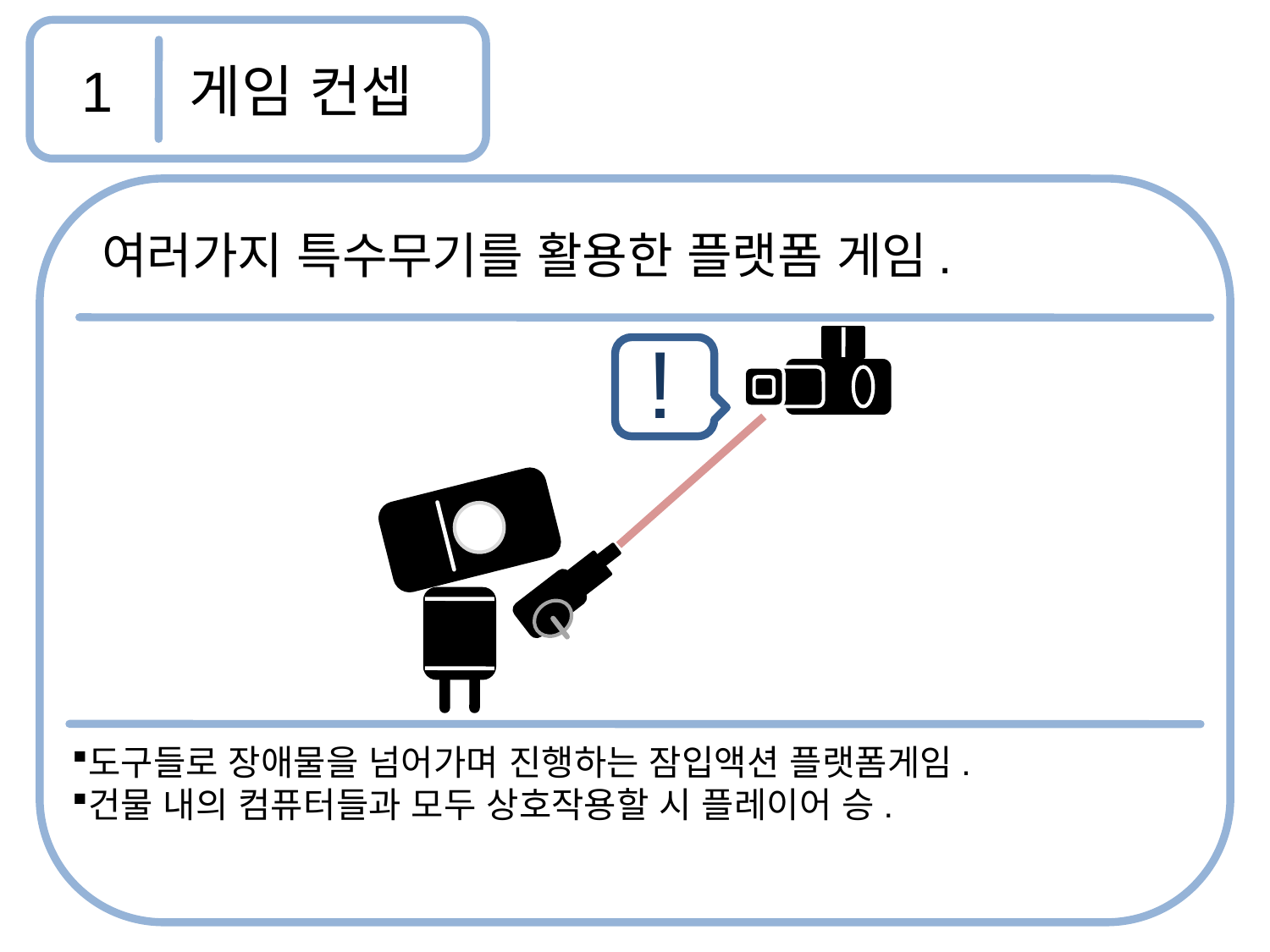

1    게임 컨셉

여러가지 특수무기를 활용한 플랫폼 게임.
!

도구들로 장애물을 넘어가며 진행하는 잠입액션 플랫폼게임.
건물 내의 컴퓨터들과 모두 상호작용할 시 플레이어 승.